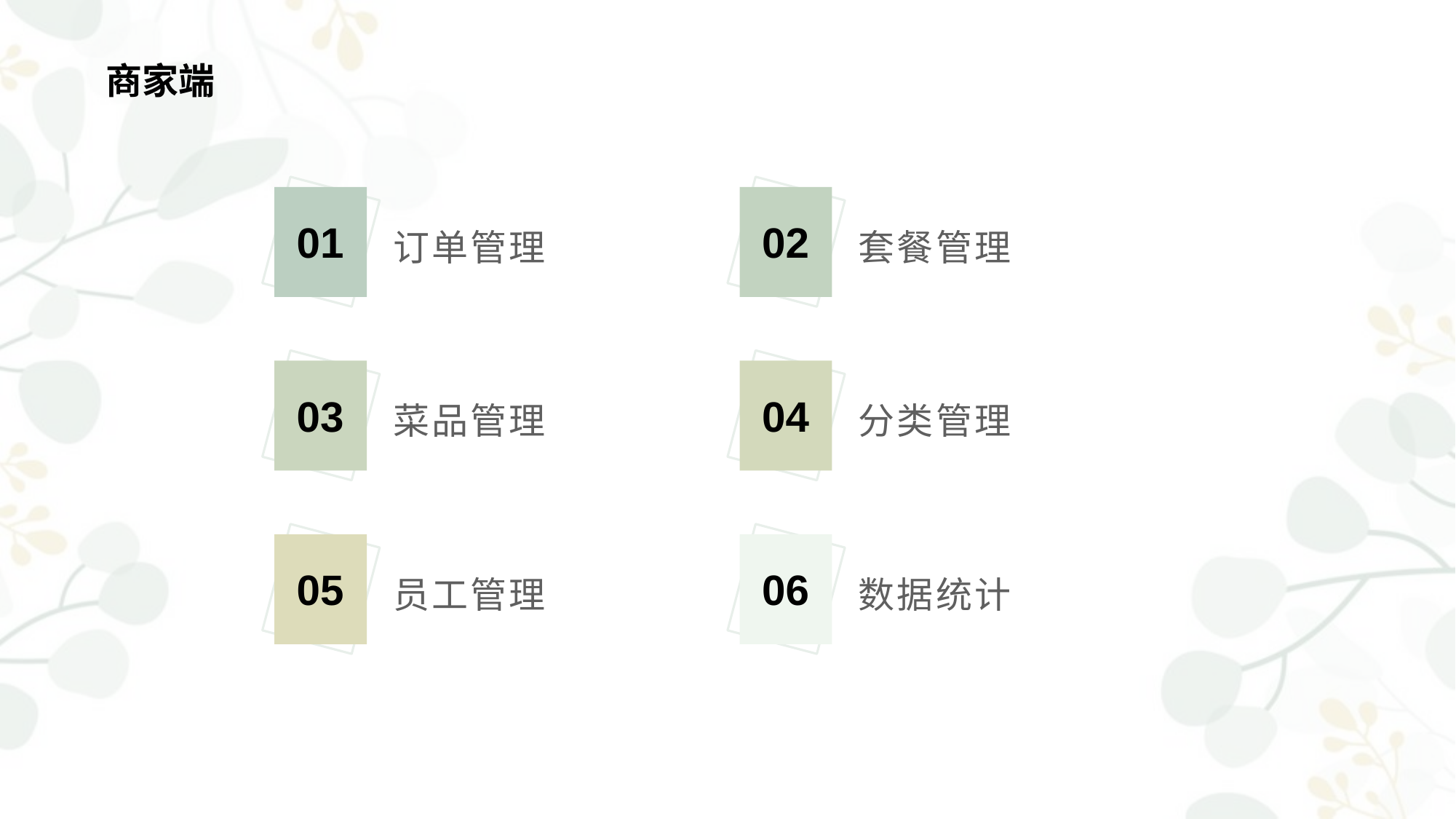

# 商家端
订单管理
套餐管理

01
02
菜品管理
分类管理

03
04
员工管理
数据统计

05
06